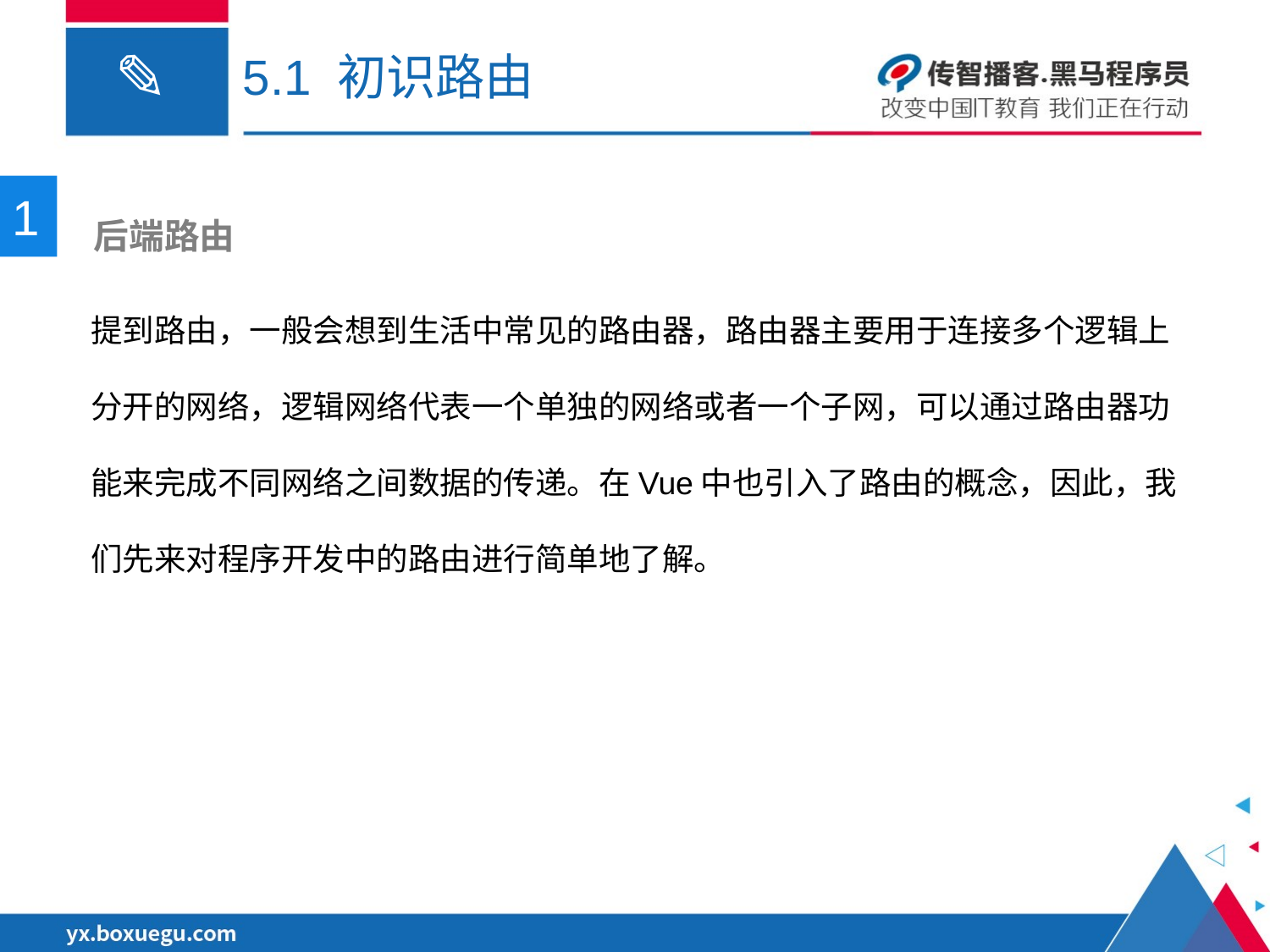

# 5.1 初识路由

1
  后端路由
提到路由，一般会想到生活中常见的路由器，路由器主要用于连接多个逻辑上分开的网络，逻辑网络代表一个单独的网络或者一个子网，可以通过路由器功能来完成不同网络之间数据的传递。在Vue中也引入了路由的概念，因此，我们先来对程序开发中的路由进行简单地了解。